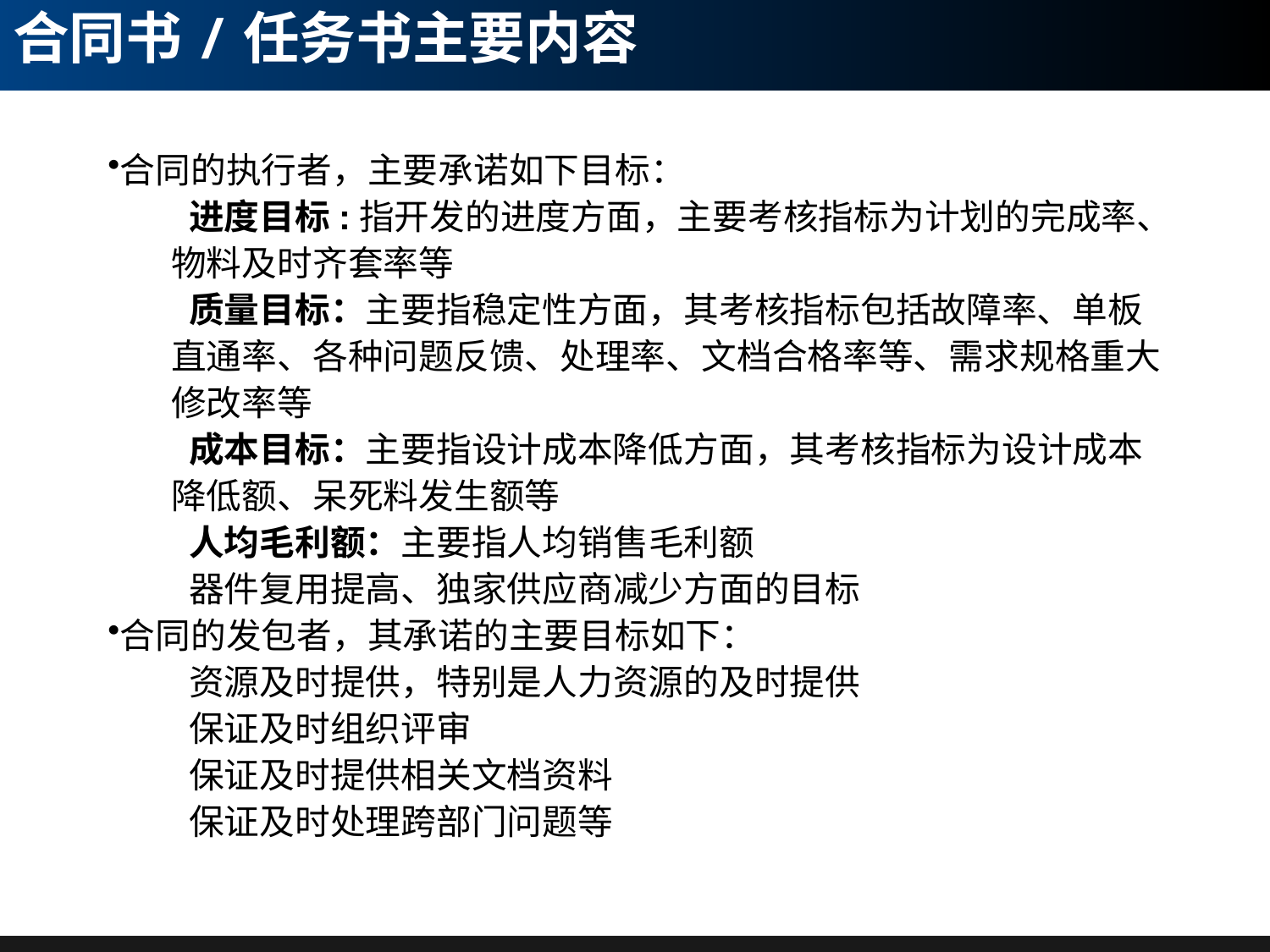

合同书/任务书主要内容
合同的执行者，主要承诺如下目标：
进度目标:指开发的进度方面，主要考核指标为计划的完成率、物料及时齐套率等
质量目标：主要指稳定性方面，其考核指标包括故障率、单板直通率、各种问题反馈、处理率、文档合格率等、需求规格重大修改率等
成本目标：主要指设计成本降低方面，其考核指标为设计成本降低额、呆死料发生额等
人均毛利额：主要指人均销售毛利额
器件复用提高、独家供应商减少方面的目标
合同的发包者，其承诺的主要目标如下：
资源及时提供，特别是人力资源的及时提供
保证及时组织评审
保证及时提供相关文档资料
保证及时处理跨部门问题等